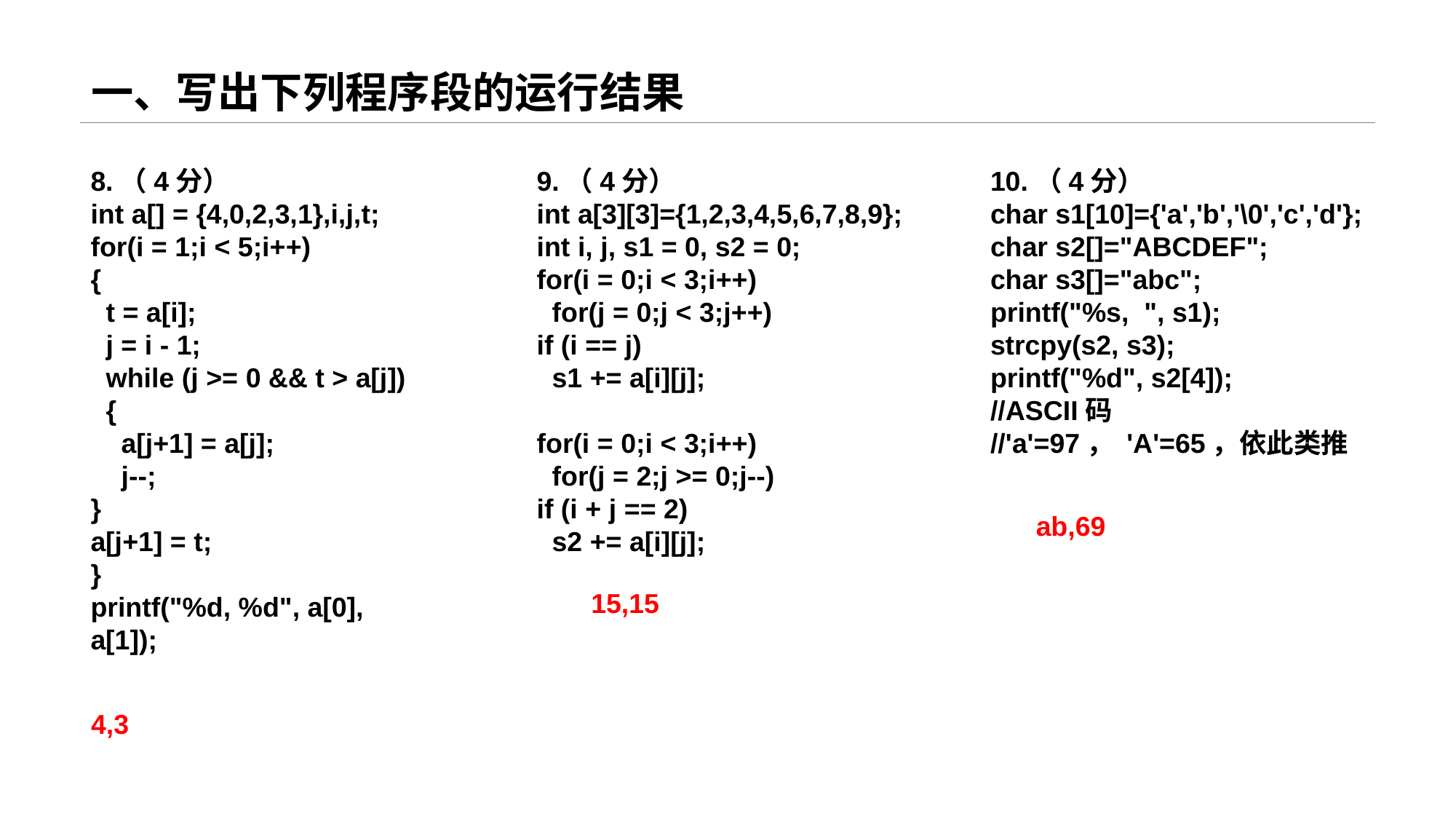

# 一、写出下列程序段的运行结果
8.（4分）
int a[] = {4,0,2,3,1},i,j,t;
for(i = 1;i < 5;i++)
{
  t = a[i];
  j = i - 1;
  while (j >= 0 && t > a[j])
  {
    a[j+1] = a[j];
    j--;
}
a[j+1] = t;
}
printf("%d, %d", a[0], a[1]);
9.（4分）
int a[3][3]={1,2,3,4,5,6,7,8,9};
int i, j, s1 = 0, s2 = 0;
for(i = 0;i < 3;i++)
  for(j = 0;j < 3;j++)
if (i == j)
  s1 += a[i][j];

for(i = 0;i < 3;i++)
  for(j = 2;j >= 0;j--)
if (i + j == 2)
  s2 += a[i][j];
10.（4分）
char s1[10]={'a','b','\0','c','d'};
char s2[]="ABCDEF";
char s3[]="abc";
printf("%s,  ", s1);
strcpy(s2, s3);
printf("%d", s2[4]);
//ASCII码
//'a'=97， 'A'=65，依此类推
ab,69
15,15
4,3